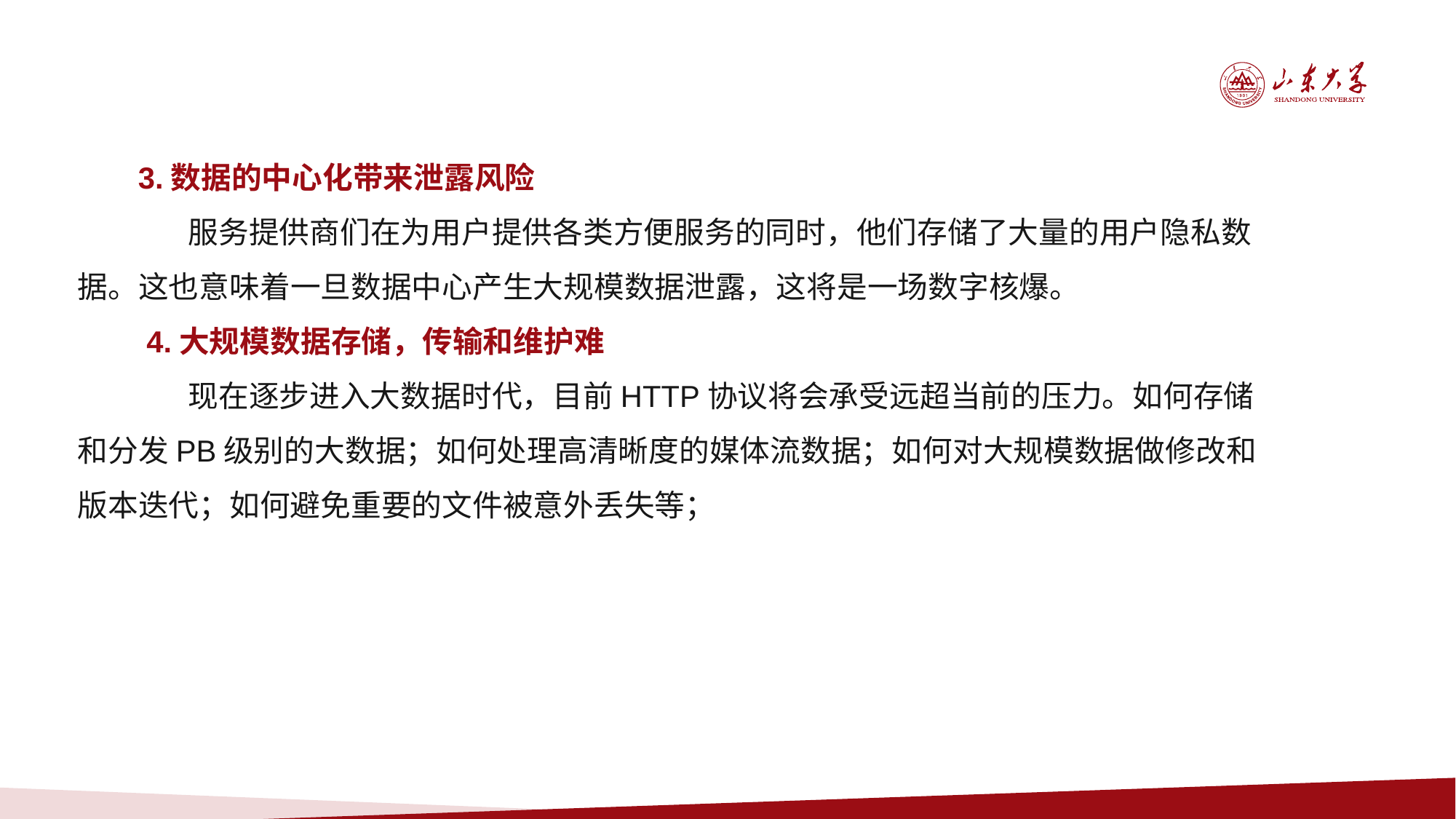

3.数据的中心化带来泄露风险
       服务提供商们在为用户提供各类方便服务的同时，他们存储了大量的用户隐私数据。这也意味着一旦数据中心产生大规模数据泄露，这将是一场数字核爆。
 4.大规模数据存储，传输和维护难
       现在逐步进入大数据时代，目前HTTP协议将会承受远超当前的压力。如何存储和分发PB级别的大数据；如何处理高清晰度的媒体流数据；如何对大规模数据做修改和版本迭代；如何避免重要的文件被意外丢失等；